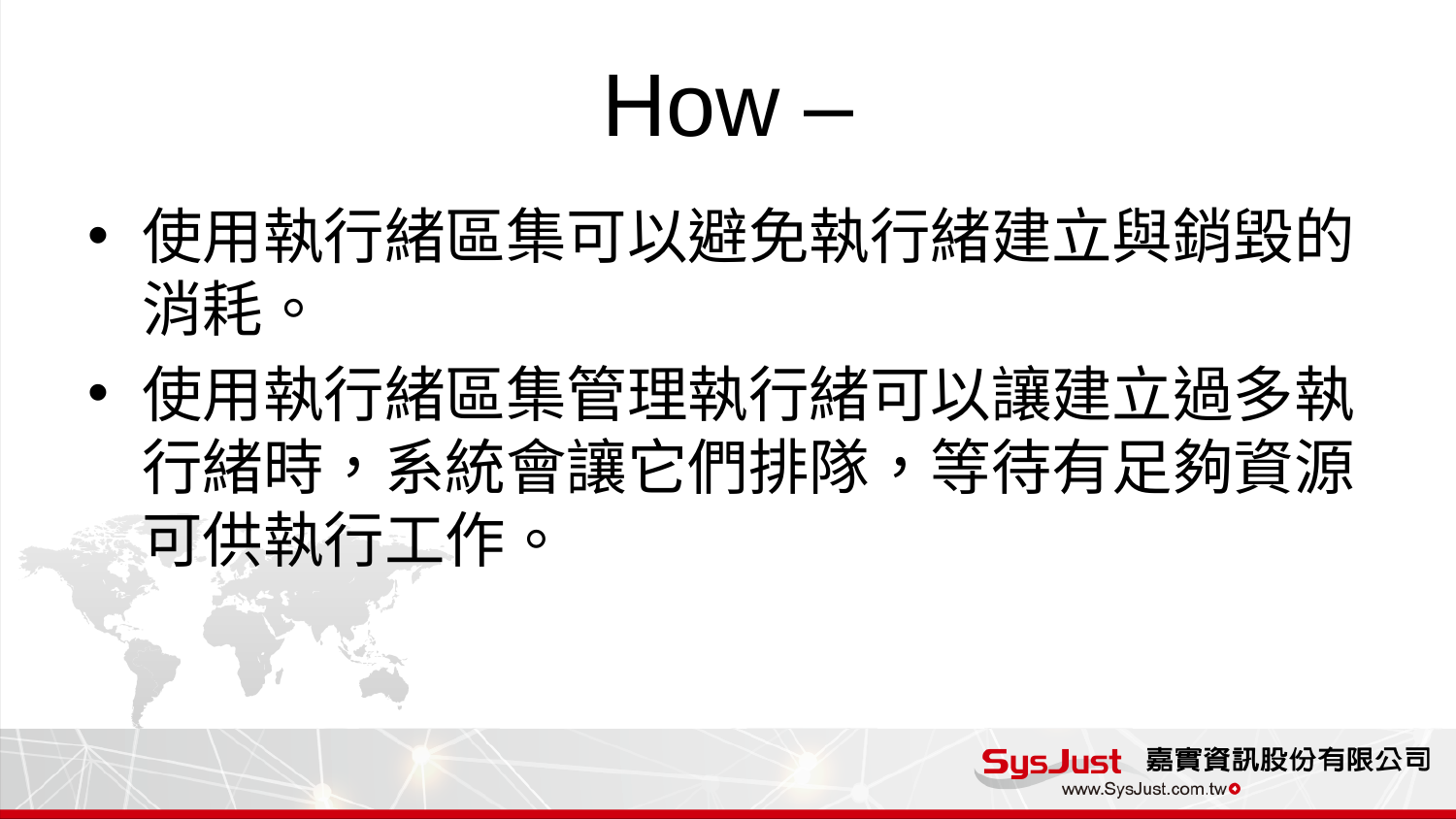

# How –
使用執行緒區集可以避免執行緒建立與銷毀的消耗。
使用執行緒區集管理執行緒可以讓建立過多執行緒時，系統會讓它們排隊，等待有足夠資源可供執行工作。